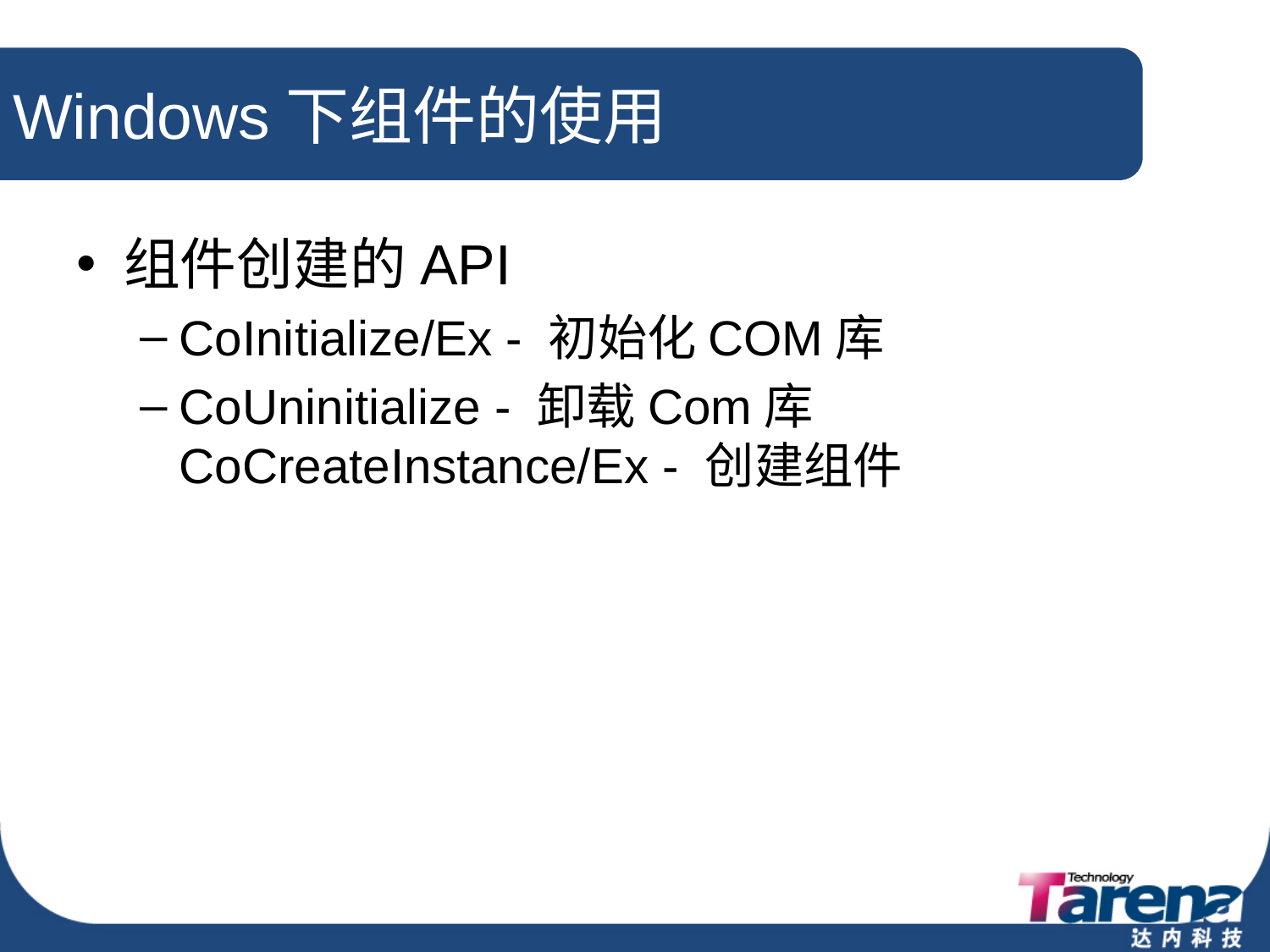

# Windows下组件的使用
组件创建的API
CoInitialize/Ex - 初始化COM库
CoUninitialize - 卸载Com库CoCreateInstance/Ex - 创建组件